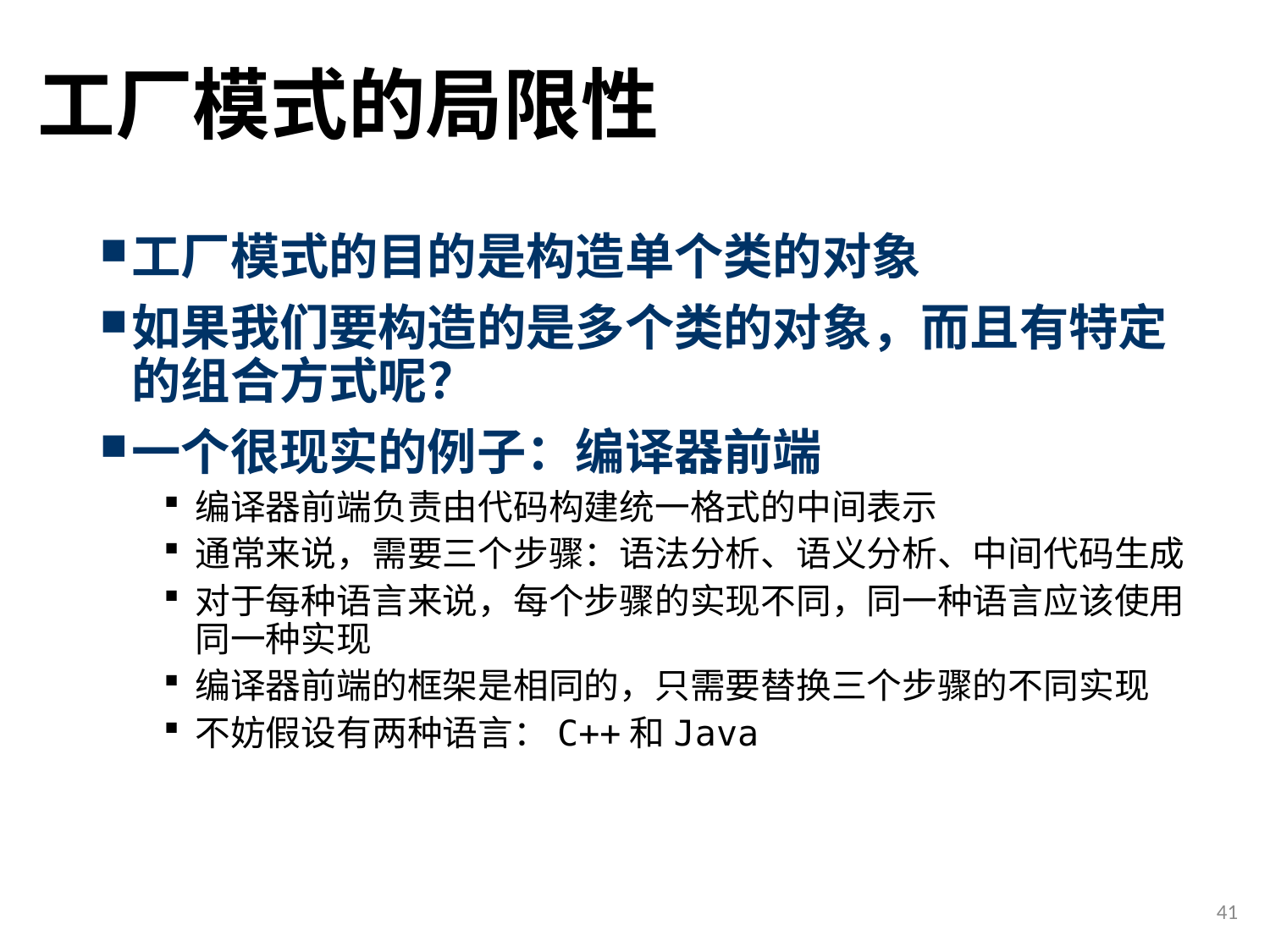

# 工厂模式的局限性
工厂模式的目的是构造单个类的对象
如果我们要构造的是多个类的对象，而且有特定的组合方式呢？
一个很现实的例子：编译器前端
编译器前端负责由代码构建统一格式的中间表示
通常来说，需要三个步骤：语法分析、语义分析、中间代码生成
对于每种语言来说，每个步骤的实现不同，同一种语言应该使用同一种实现
编译器前端的框架是相同的，只需要替换三个步骤的不同实现
不妨假设有两种语言：C++和Java
41